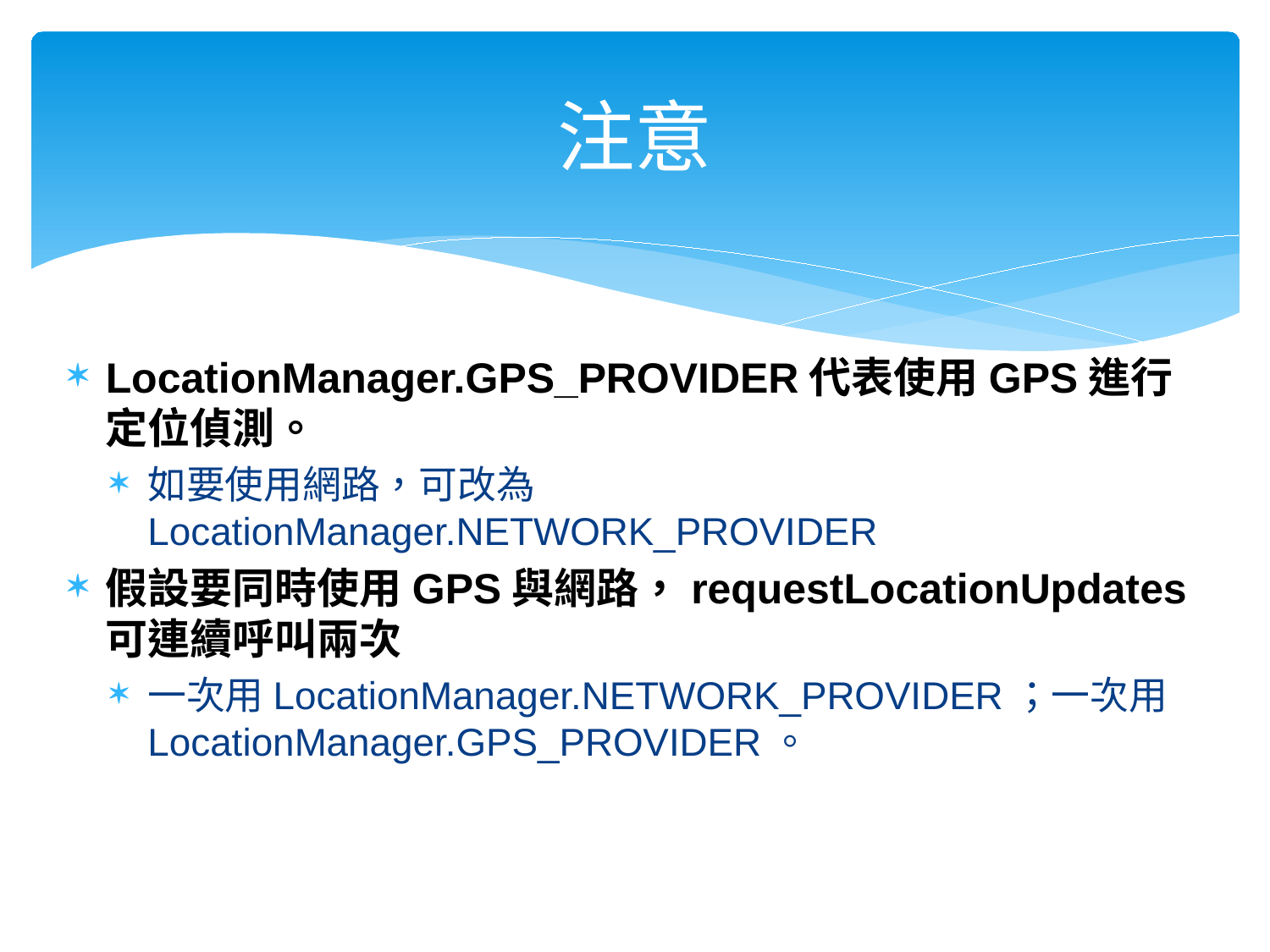

# 注意
LocationManager.GPS_PROVIDER代表使用GPS進行定位偵測。
如要使用網路，可改為LocationManager.NETWORK_PROVIDER
假設要同時使用GPS與網路，requestLocationUpdates可連續呼叫兩次
一次用LocationManager.NETWORK_PROVIDER；一次用LocationManager.GPS_PROVIDER。